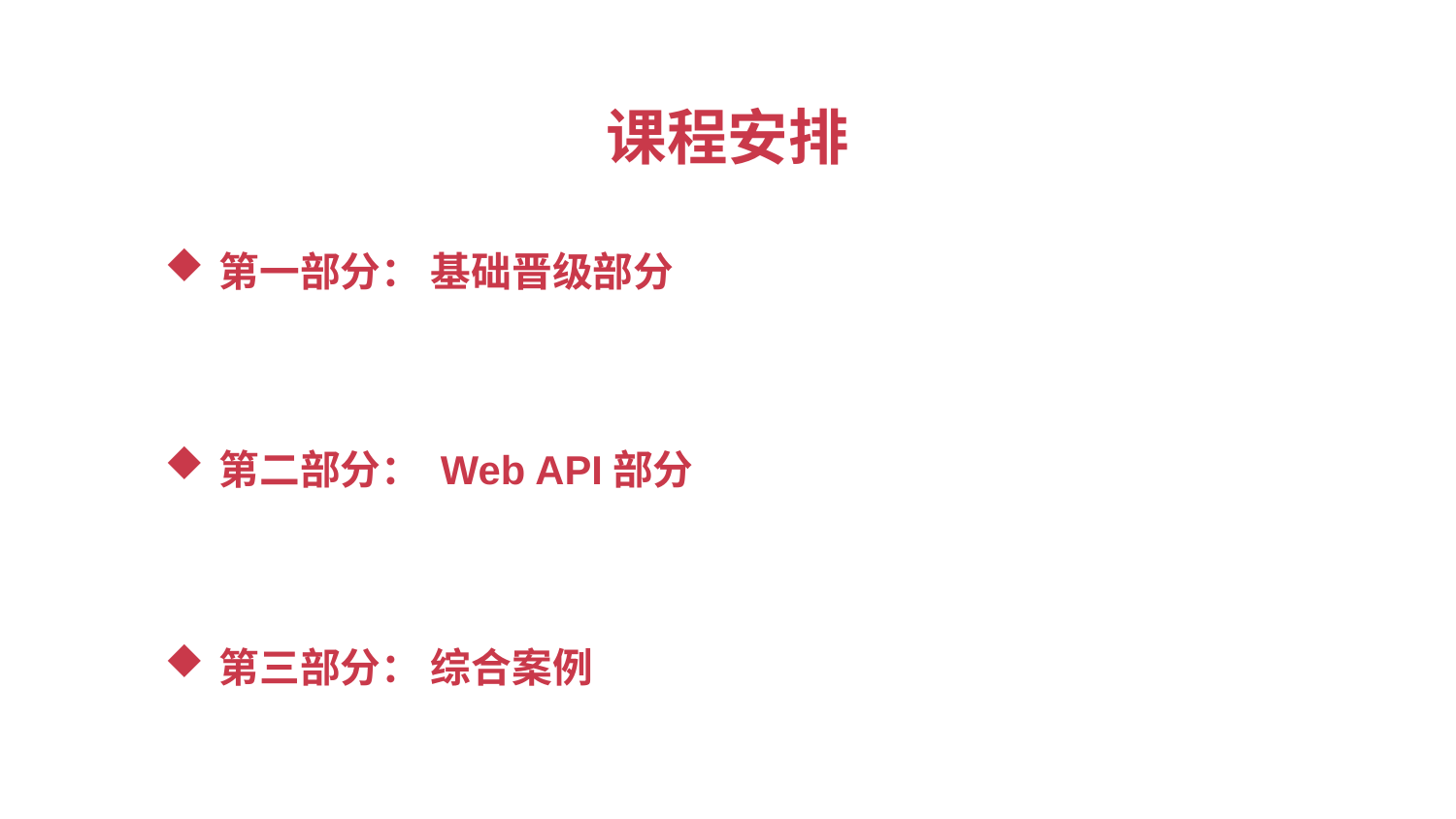

课程安排
第一部分： 基础晋级部分
第二部分： Web API部分
第三部分： 综合案例